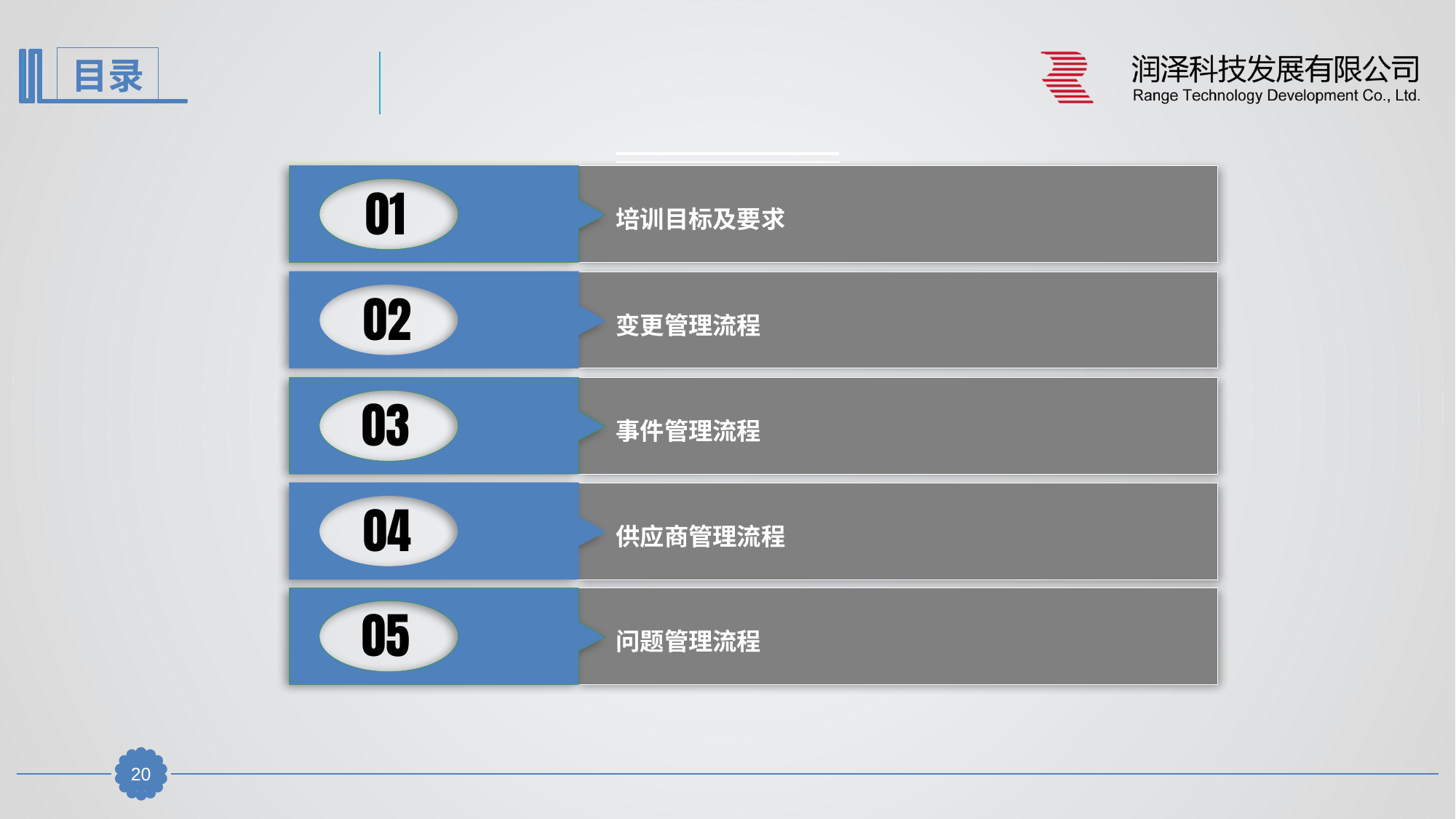

01
培训目标及要求

02
变更管理流程

03
事件管理流程

04
供应商管理流程

05
问题管理流程
20